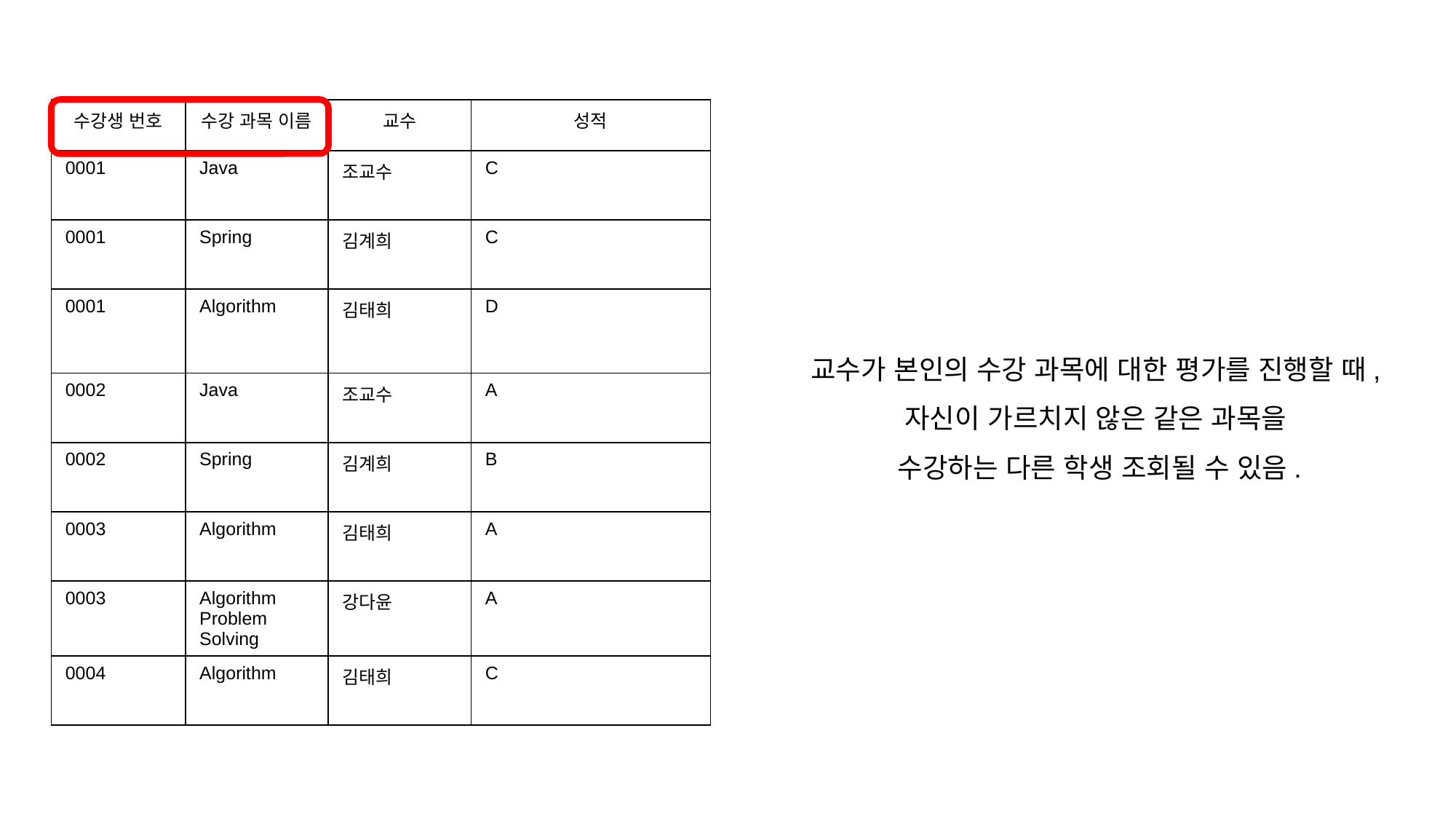

| 수강생 번호 | 수강 과목 이름 | 교수 | 성적 |
| --- | --- | --- | --- |
| 0001 | Java | 조교수 | C |
| 0001 | Spring | 김계희 | C |
| 0001 | Algorithm | 김태희 | D |
| 0002 | Java | 조교수 | A |
| 0002 | Spring | 김계희 | B |
| 0003 | Algorithm | 김태희 | A |
| 0003 | Algorithm Problem Solving | 강다윤 | A |
| 0004 | Algorithm | 김태희 | C |

교수가 본인의 수강 과목에 대한 평가를 진행할 때,
자신이 가르치지 않은 같은 과목을
수강하는 다른 학생 조회될 수 있음.